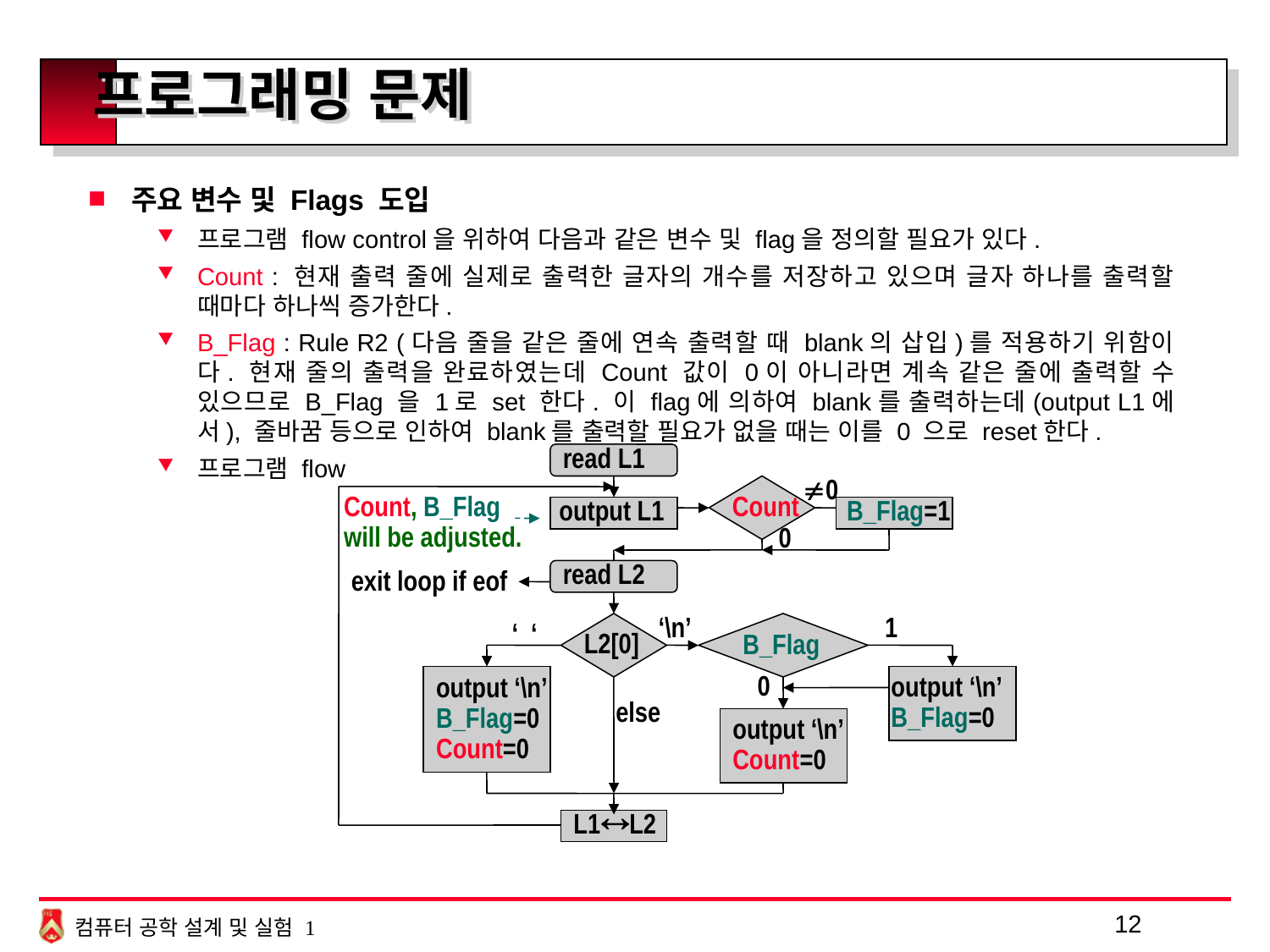

# 프로그래밍 문제
주요 변수 및 Flags 도입
프로그램 flow control을 위하여 다음과 같은 변수 및 flag을 정의할 필요가 있다.
Count : 현재 출력 줄에 실제로 출력한 글자의 개수를 저장하고 있으며 글자 하나를 출력할 때마다 하나씩 증가한다.
B_Flag : Rule R2 (다음 줄을 같은 줄에 연속 출력할 때 blank의 삽입)를 적용하기 위함이다. 현재 줄의 출력을 완료하였는데 Count 값이 0이 아니라면 계속 같은 줄에 출력할 수 있으므로 B_Flag 을 1로 set 한다. 이 flag에 의하여 blank를 출력하는데(output L1에서), 줄바꿈 등으로 인하여 blank를 출력할 필요가 없을 때는 이를 0 으로 reset한다.
프로그램 flow
read L1

≠0

Count
Count, B_Flag
will be adjusted.

output L1
B_Flag=1

0

read L2

exit loop if eof

‘\n’
1
‘  ‘

L2[0]
B_Flag

0

output ‘\n’
B_Flag=0

output ‘\n’
B_Flag=0
Count=0

else

output ‘\n’
Count=0

L1↔L2

12